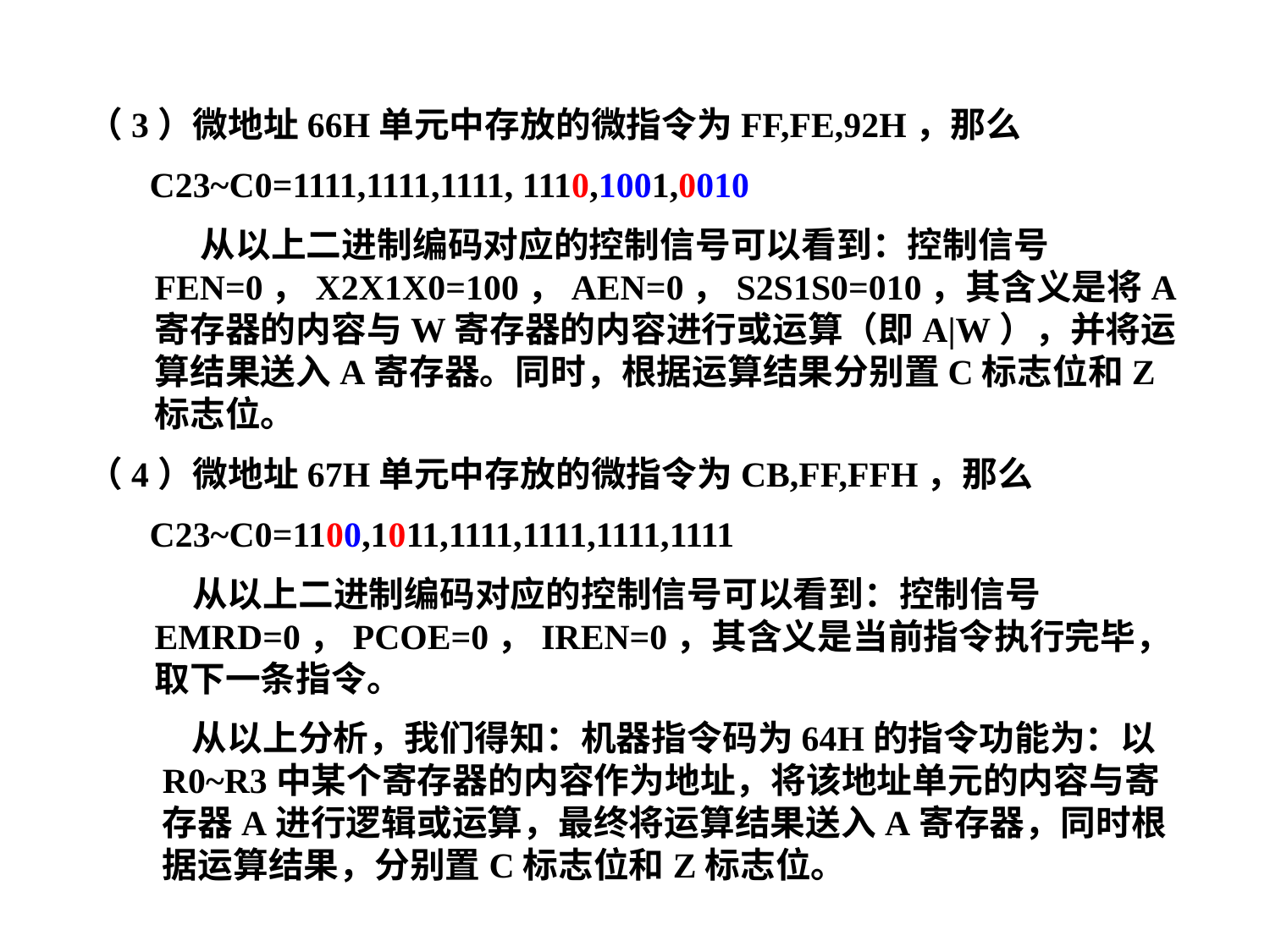

（3）微地址66H单元中存放的微指令为FF,FE,92H，那么
       C23~C0=1111,1111,1111, 1110,1001,0010
             从以上二进制编码对应的控制信号可以看到：控制信号FEN=0，X2X1X0=100，AEN=0，S2S1S0=010，其含义是将A寄存器的内容与W寄存器的内容进行或运算（即A|W），并将运算结果送入A寄存器。同时，根据运算结果分别置C标志位和Z标志位。
（4）微地址67H单元中存放的微指令为CB,FF,FFH，那么
       C23~C0=1100,1011,1111,1111,1111,1111
            从以上二进制编码对应的控制信号可以看到：控制信号EMRD=0，PCOE=0，IREN=0，其含义是当前指令执行完毕，取下一条指令。
           从以上分析，我们得知：机器指令码为64H的指令功能为：以R0~R3中某个寄存器的内容作为地址，将该地址单元的内容与寄存器A进行逻辑或运算，最终将运算结果送入A寄存器，同时根据运算结果，分别置C标志位和Z标志位。